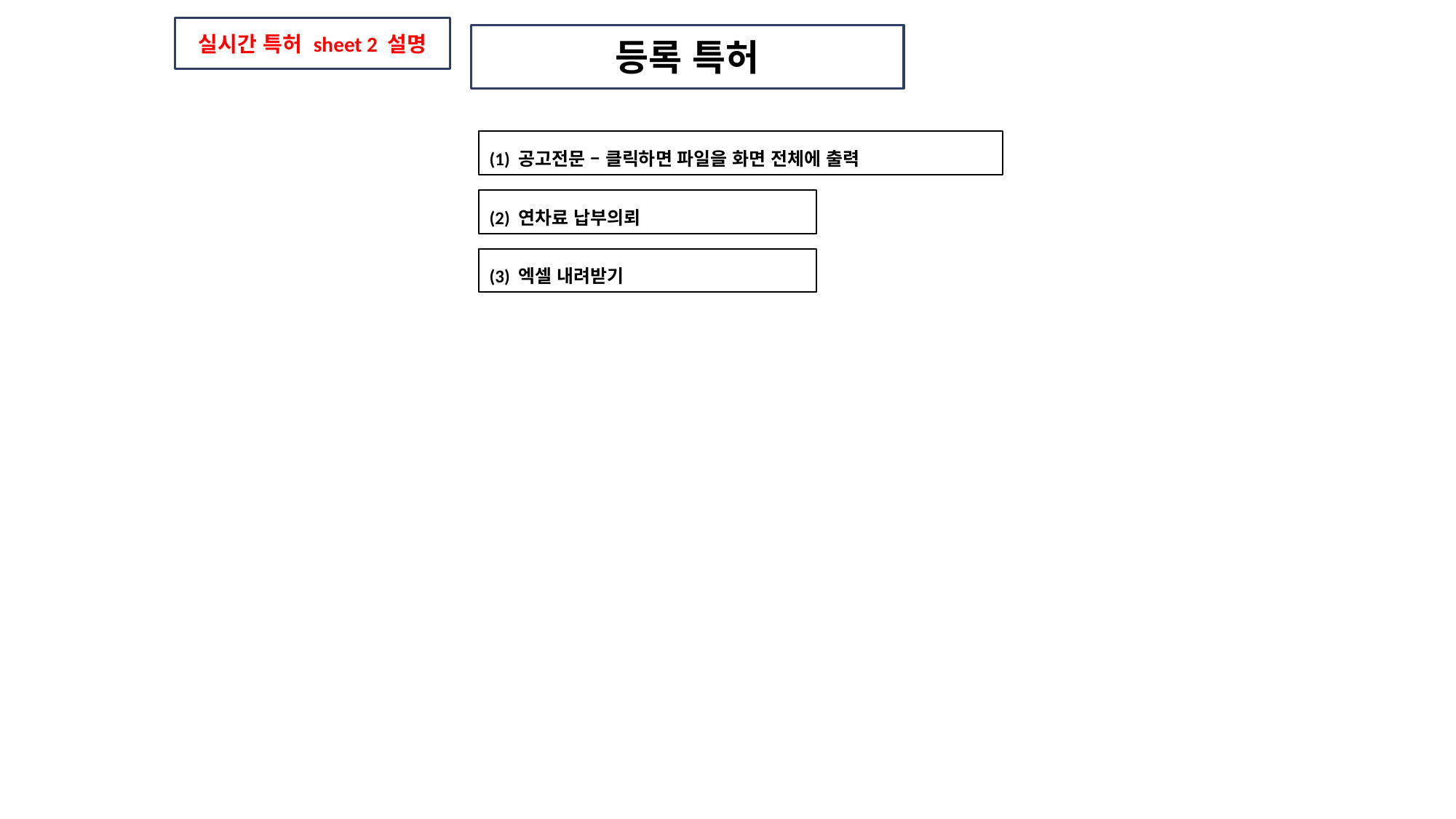

실시간 특허 sheet 2 설명
등록 특허
(1) 공고전문 – 클릭하면 파일을 화면 전체에 출력
(2) 연차료 납부의뢰
(3) 엑셀 내려받기